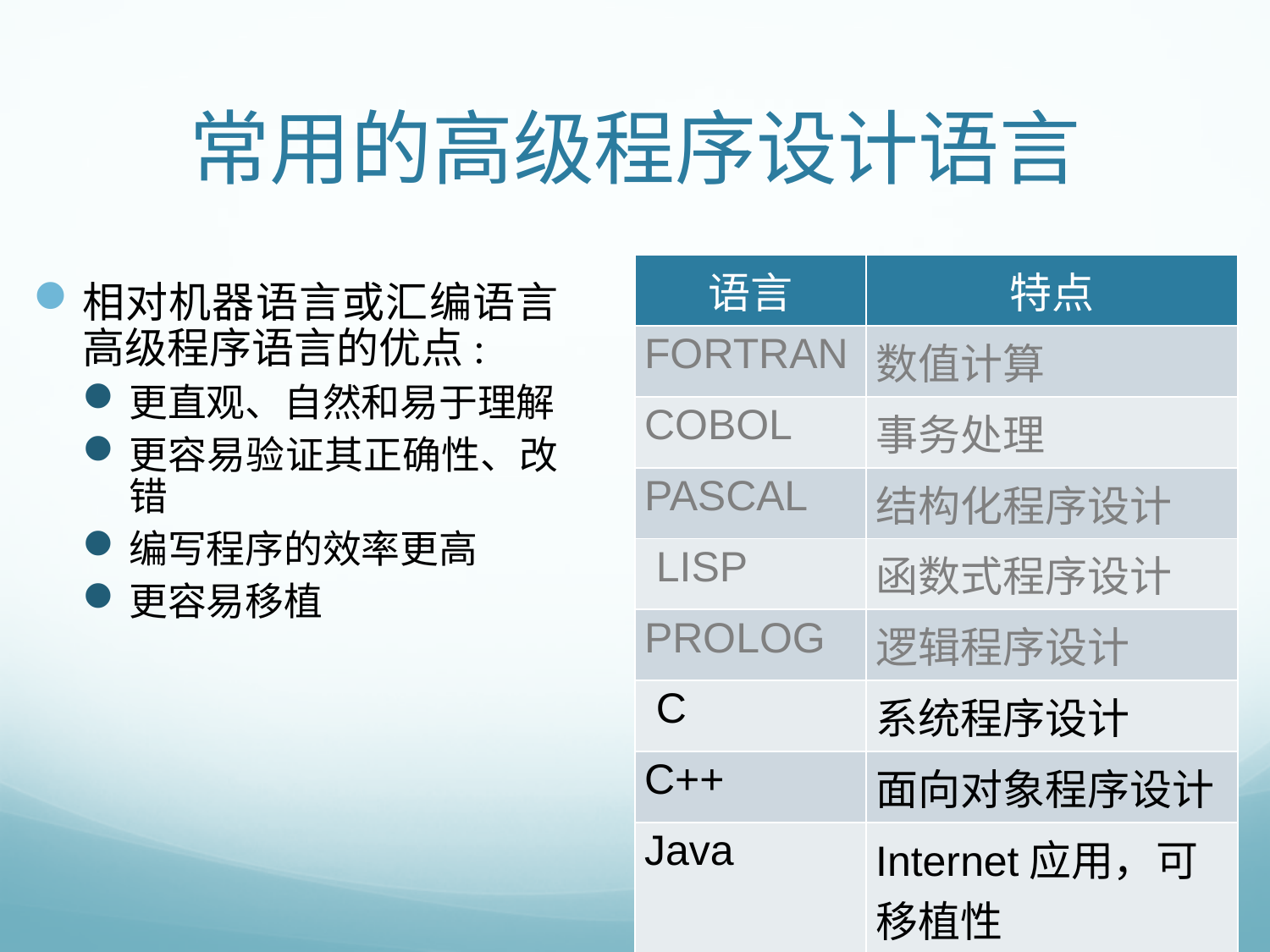

# 常用的高级程序设计语言
| 语言 | 特点 |
| --- | --- |
| FORTRAN | 数值计算 |
| COBOL | 事务处理 |
| PASCAL | 结构化程序设计 |
| LISP | 函数式程序设计 |
| PROLOG | 逻辑程序设计 |
| C | 系统程序设计 |
| C++ | 面向对象程序设计 |
| Java | Internet应用，可移植性 |
| Python | 解释型 |
相对机器语言或汇编语言高级程序语言的优点:
更直观、自然和易于理解
更容易验证其正确性、改错
编写程序的效率更高
更容易移植
2